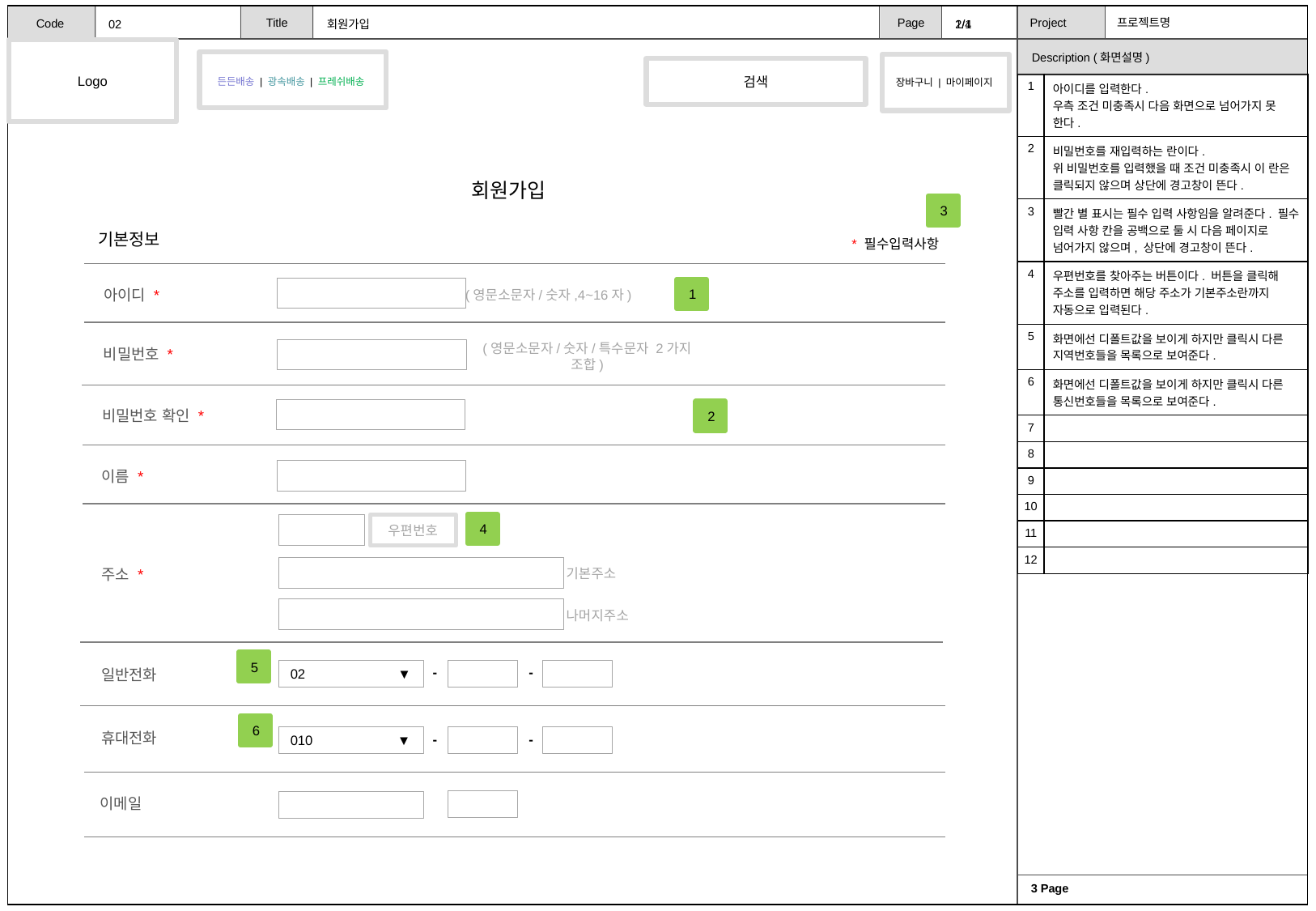

02
회원가입
1/1
2/4
Logo
든든배송 | 광속배송 | 프레쉬배송
장바구니 | 마이페이지
검색
| 1 | 아이디를 입력한다. 우측 조건 미충족시 다음 화면으로 넘어가지 못 한다. |
| --- | --- |
| 2 | 비밀번호를 재입력하는 란이다. 위 비밀번호를 입력했을 때 조건 미충족시 이 란은 클릭되지 않으며 상단에 경고창이 뜬다. |
| 3 | 빨간 별 표시는 필수 입력 사항임을 알려준다. 필수 입력 사항 칸을 공백으로 둘 시 다음 페이지로 넘어가지 않으며, 상단에 경고창이 뜬다. |
| 4 | 우편번호를 찾아주는 버튼이다. 버튼을 클릭해 주소를 입력하면 해당 주소가 기본주소란까지 자동으로 입력된다. |
| 5 | 화면에선 디폴트값을 보이게 하지만 클릭시 다른 지역번호들을 목록으로 보여준다. |
| 6 | 화면에선 디폴트값을 보이게 하지만 클릭시 다른 통신번호들을 목록으로 보여준다. |
| 7 |  |
| 8 |  |
| 9 |  |
| 10 |  |
| 11 |  |
| 12 |  |
회원가입
3
기본정보
* 필수입력사항
아이디 *

(영문소문자/숫자,4~16자)
1
비밀번호 *

(영문소문자/숫자/특수문자 2가지 조합)
비밀번호 확인 *

2
이름 *

4
우편번호
주소 *

기본주소

나머지주소
일반전화
5
-
-
02                        ▼

휴대전화
6
-
-
010                      ▼

이메일